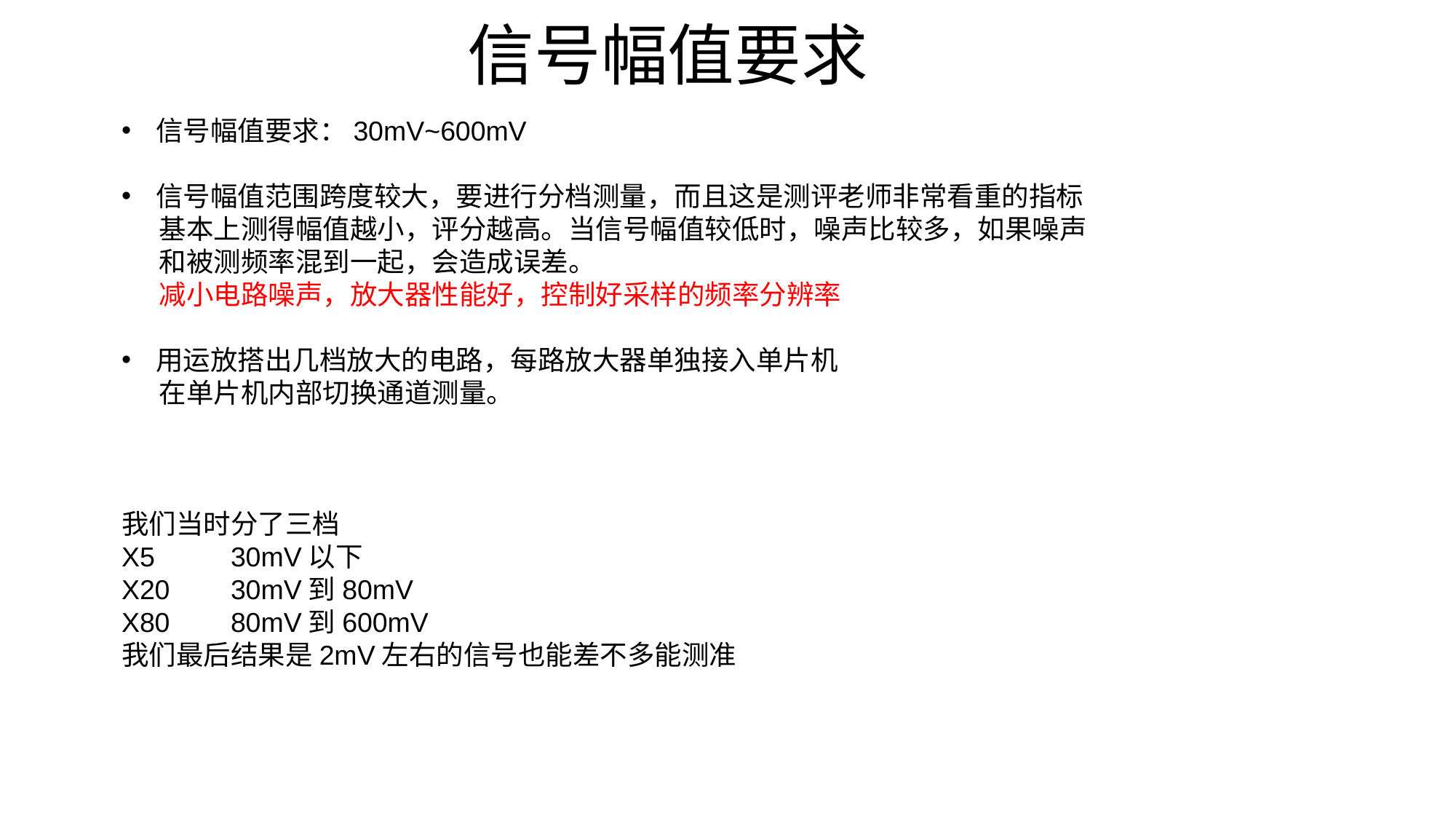

信号幅值要求
信号幅值要求：30mV~600mV

信号幅值范围跨度较大，要进行分档测量，而且这是测评老师非常看重的指标
     基本上测得幅值越小，评分越高。当信号幅值较低时，噪声比较多，如果噪声
     和被测频率混到一起，会造成误差。
     减小电路噪声，放大器性能好，控制好采样的频率分辨率

用运放搭出几档放大的电路，每路放大器单独接入单片机
     在单片机内部切换通道测量。

我们当时分了三档
X5	30mV以下
X20	30mV到80mV
X80	80mV到600mV
我们最后结果是2mV左右的信号也能差不多能测准